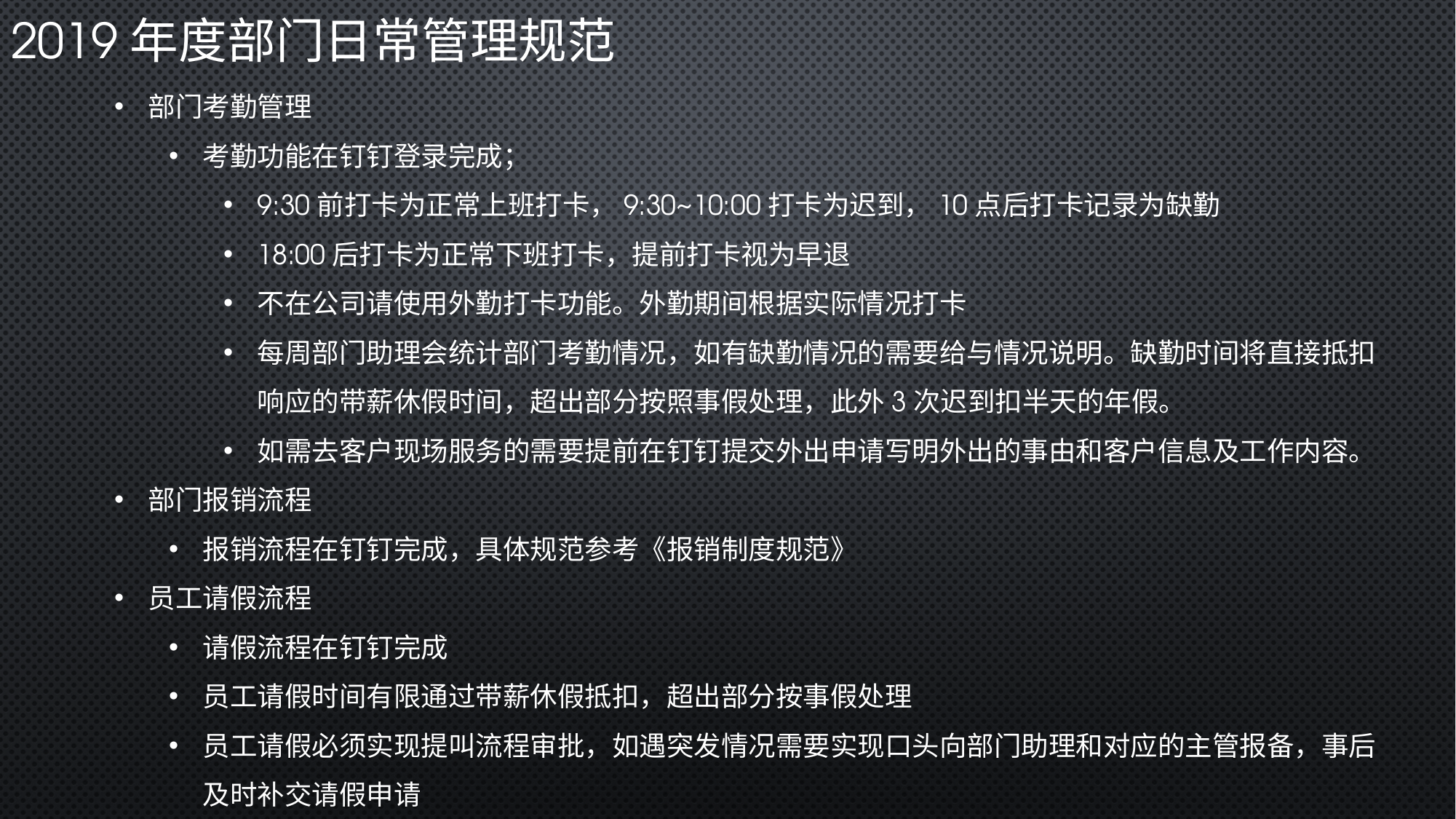

# 2019年度部门日常管理规范
部门考勤管理
考勤功能在钉钉登录完成；
9:30前打卡为正常上班打卡，9:30~10:00打卡为迟到，10点后打卡记录为缺勤
18:00后打卡为正常下班打卡，提前打卡视为早退
不在公司请使用外勤打卡功能。外勤期间根据实际情况打卡
每周部门助理会统计部门考勤情况，如有缺勤情况的需要给与情况说明。缺勤时间将直接抵扣响应的带薪休假时间，超出部分按照事假处理，此外3次迟到扣半天的年假。
如需去客户现场服务的需要提前在钉钉提交外出申请写明外出的事由和客户信息及工作内容。
部门报销流程
报销流程在钉钉完成，具体规范参考《报销制度规范》
员工请假流程
请假流程在钉钉完成
员工请假时间有限通过带薪休假抵扣，超出部分按事假处理
员工请假必须实现提叫流程审批，如遇突发情况需要实现口头向部门助理和对应的主管报备，事后及时补交请假申请